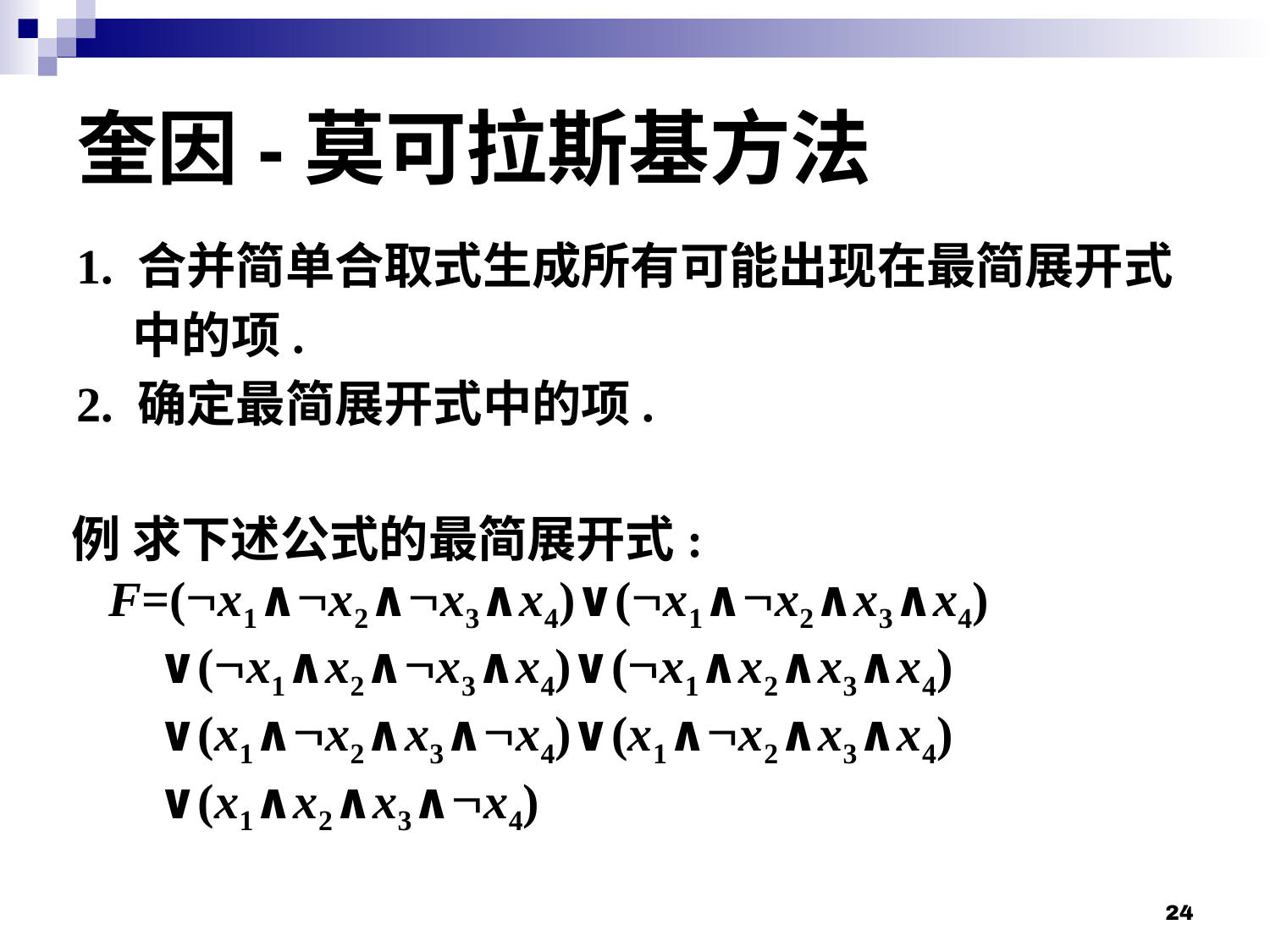

# 奎因-莫可拉斯基方法
1. 合并简单合取式生成所有可能出现在最简展开式
    中的项.
2. 确定最简展开式中的项.
例 求下述公式的最简展开式:
   F=(¬x1∧¬x2∧¬x3∧x4)∨(¬x1∧¬x2∧x3∧x4)
       ∨(¬x1∧x2∧¬x3∧x4)∨(¬x1∧x2∧x3∧x4)
       ∨(x1∧¬x2∧x3∧¬x4)∨(x1∧¬x2∧x3∧x4)
       ∨(x1∧x2∧x3∧¬x4)
24